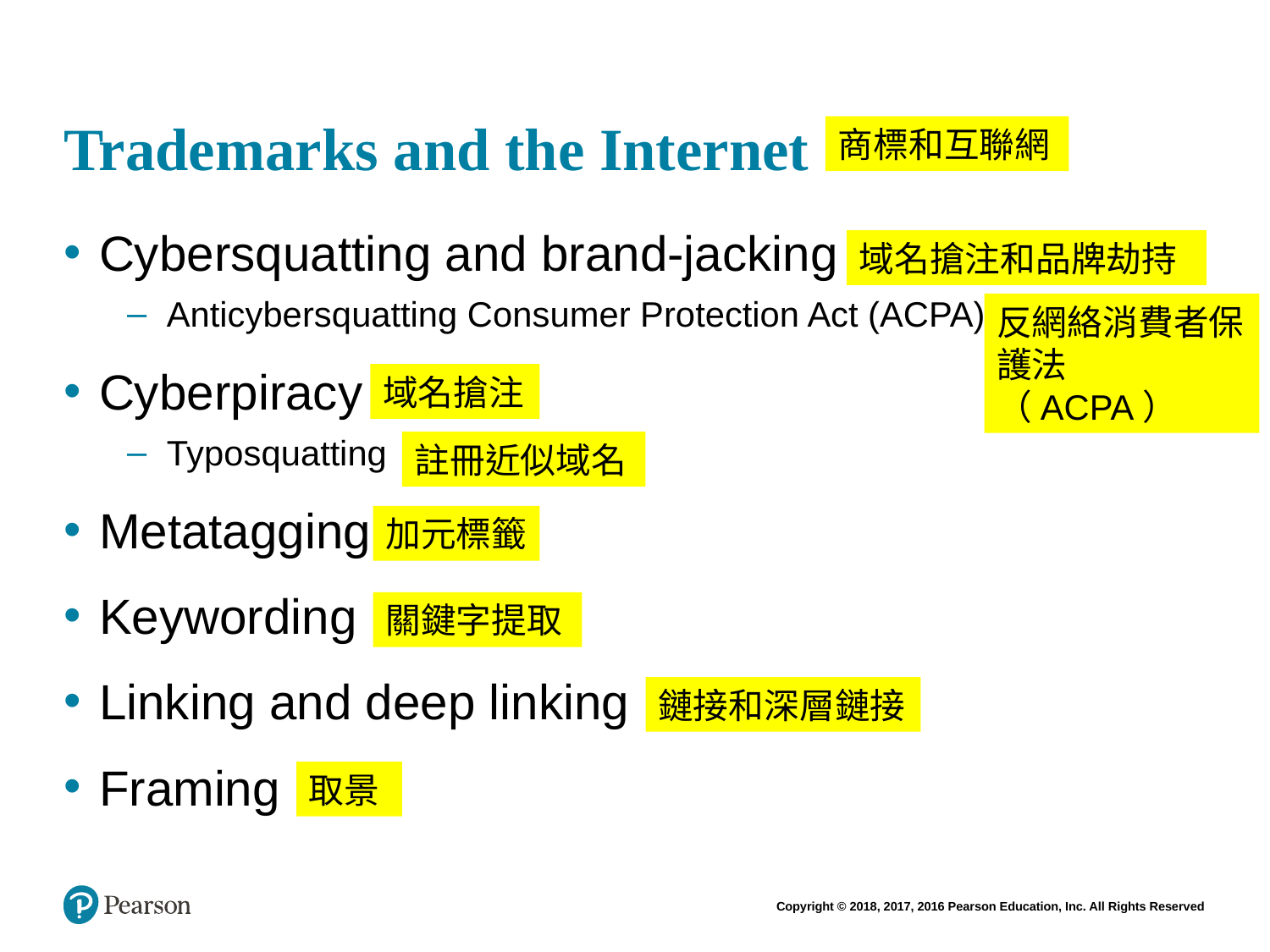

# Trademarks and the Internet
商標和互聯網
Cybersquatting and brand-jacking
Anticybersquatting Consumer Protection Act (ACPA)
Cyberpiracy
Typosquatting
Metatagging
Keywording
Linking and deep linking
Framing
域名搶注和品牌劫持
反網絡消費者保護法（ACPA）
域名搶注
註冊近似域名
加元標籤
關鍵字提取
鏈接和深層鏈接
取景